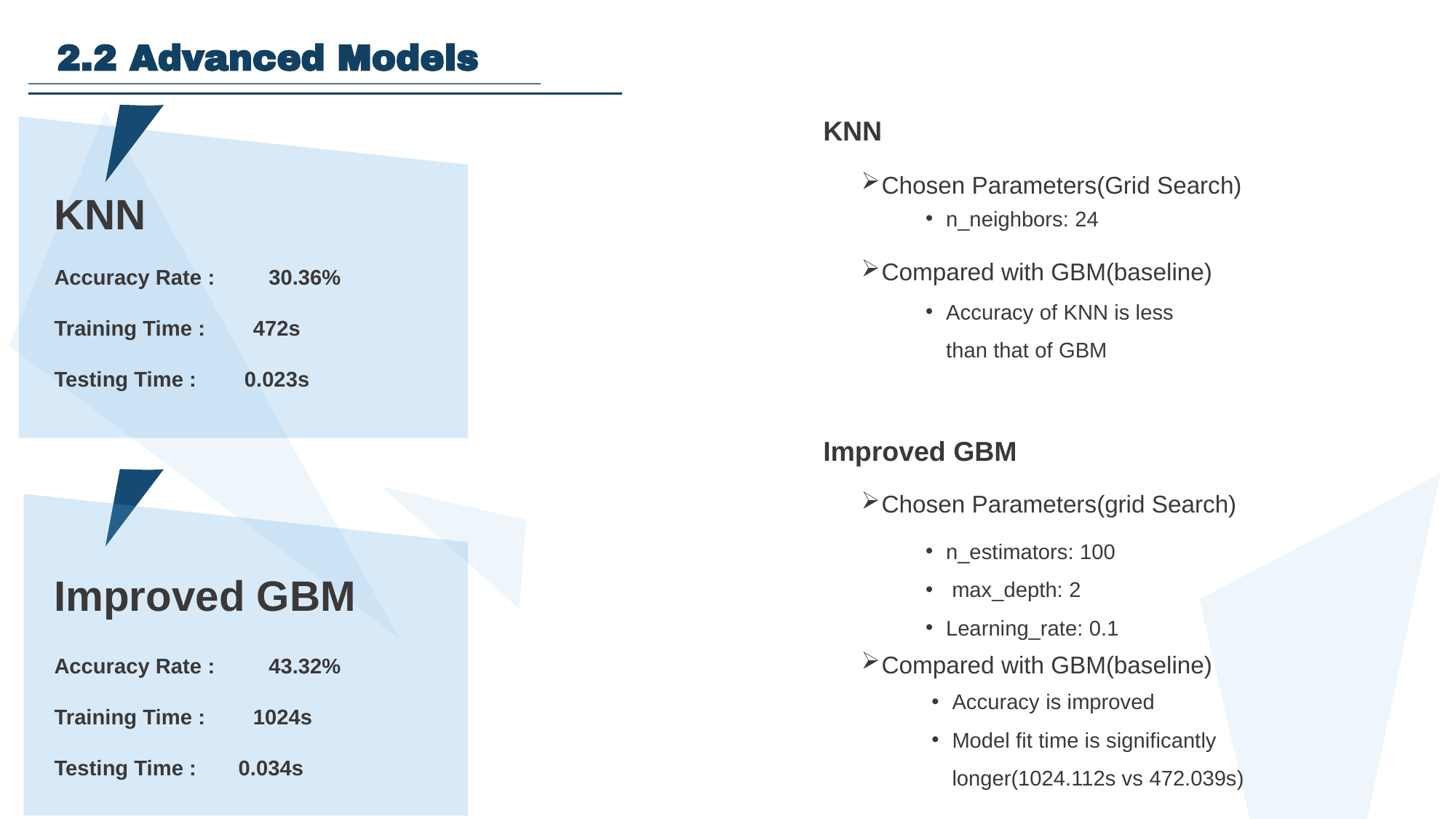

2.2 Advanced Models

KNN

Chosen Parameters(Grid Search)

KNN

Accuracy Rate :         30.36%

Training Time :        472s

Testing Time :        0.023s
n_neighbors: 24
Compared with GBM(baseline)

Accuracy of KNN is less than that of GBM
Improved GBM
点击此处添加标题
Chosen Parameters(grid Search)

标题数字等都可以通过点击和重新输入进行更改，顶部“开始”面板中可以对字体、字号、颜色、行距等进行修改。
n_estimators: 100
 max_depth: 2
Learning_rate: 0.1
Improved GBM

Accuracy Rate :         43.32%

Training Time :        1024s

Testing Time :       0.034s
Compared with GBM(baseline)
Accuracy is improved
Model fit time is significantly longer(1024.112s vs 472.039s)